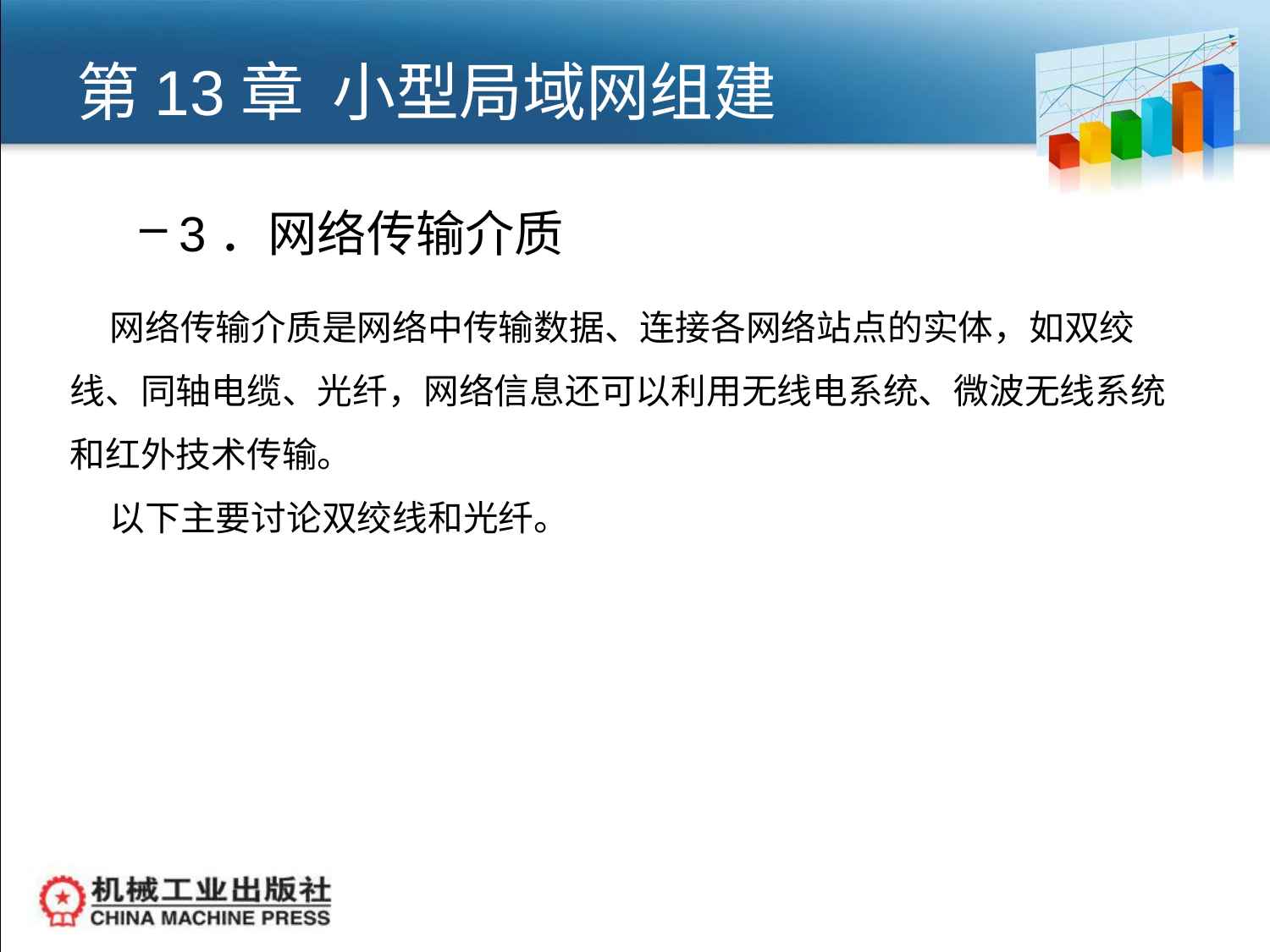

# 第13章  小型局域网组建
3．网络传输介质
    网络传输介质是网络中传输数据、连接各网络站点的实体，如双绞线、同轴电缆、光纤，网络信息还可以利用无线电系统、微波无线系统和红外技术传输。
    以下主要讨论双绞线和光纤。